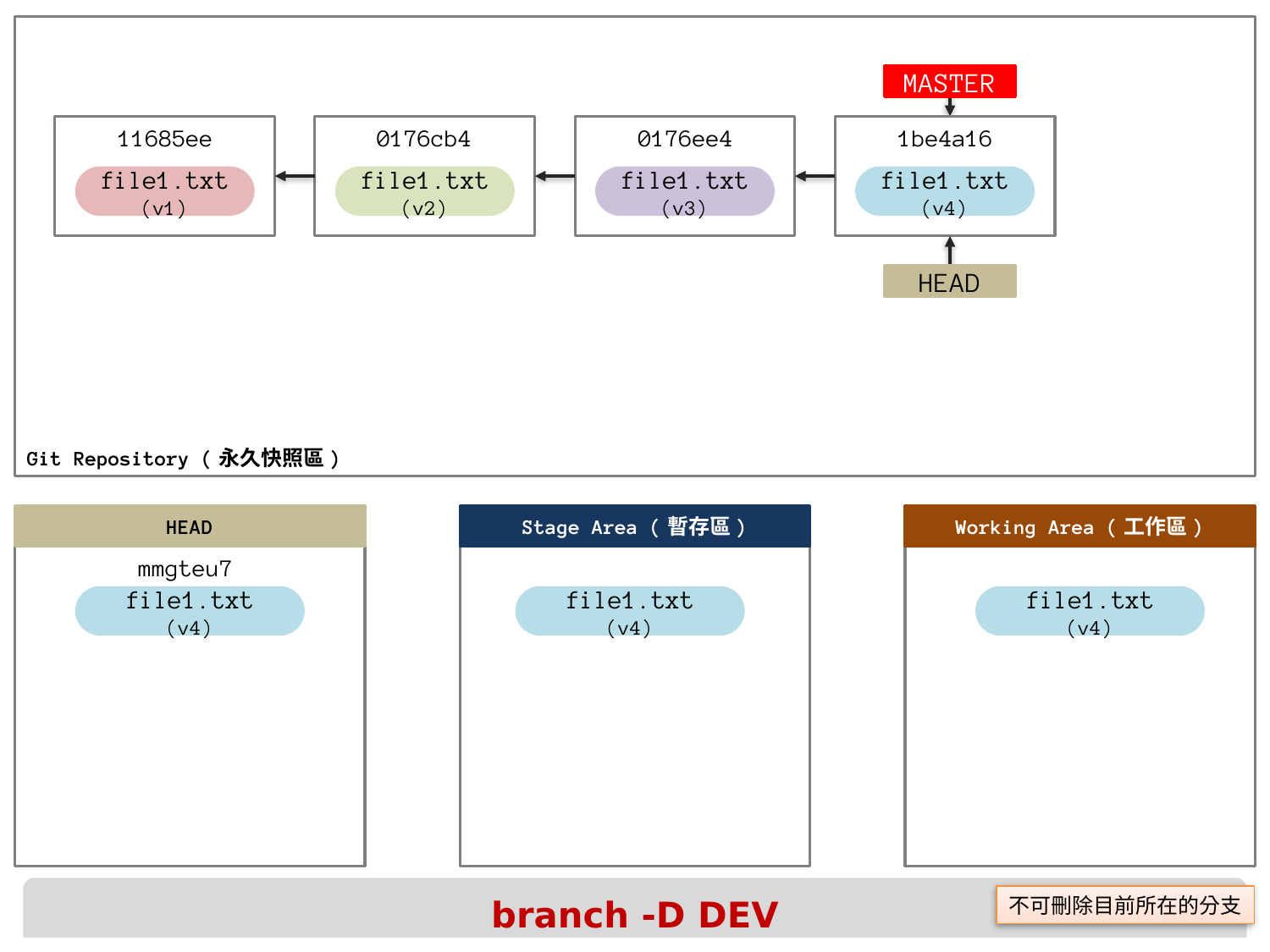

MASTER

11685ee

0176cb4

0176ee4

1be4a16
file1.txt
(v1)
file1.txt
(v2)
file1.txt
(v3)
file1.txt
(v4)
HEAD
mmgteu7

file1.txt
(v4)
file1.txt
(v4)
file1.txt
(v4)
不可刪除目前所在的分支
branch -D DEV